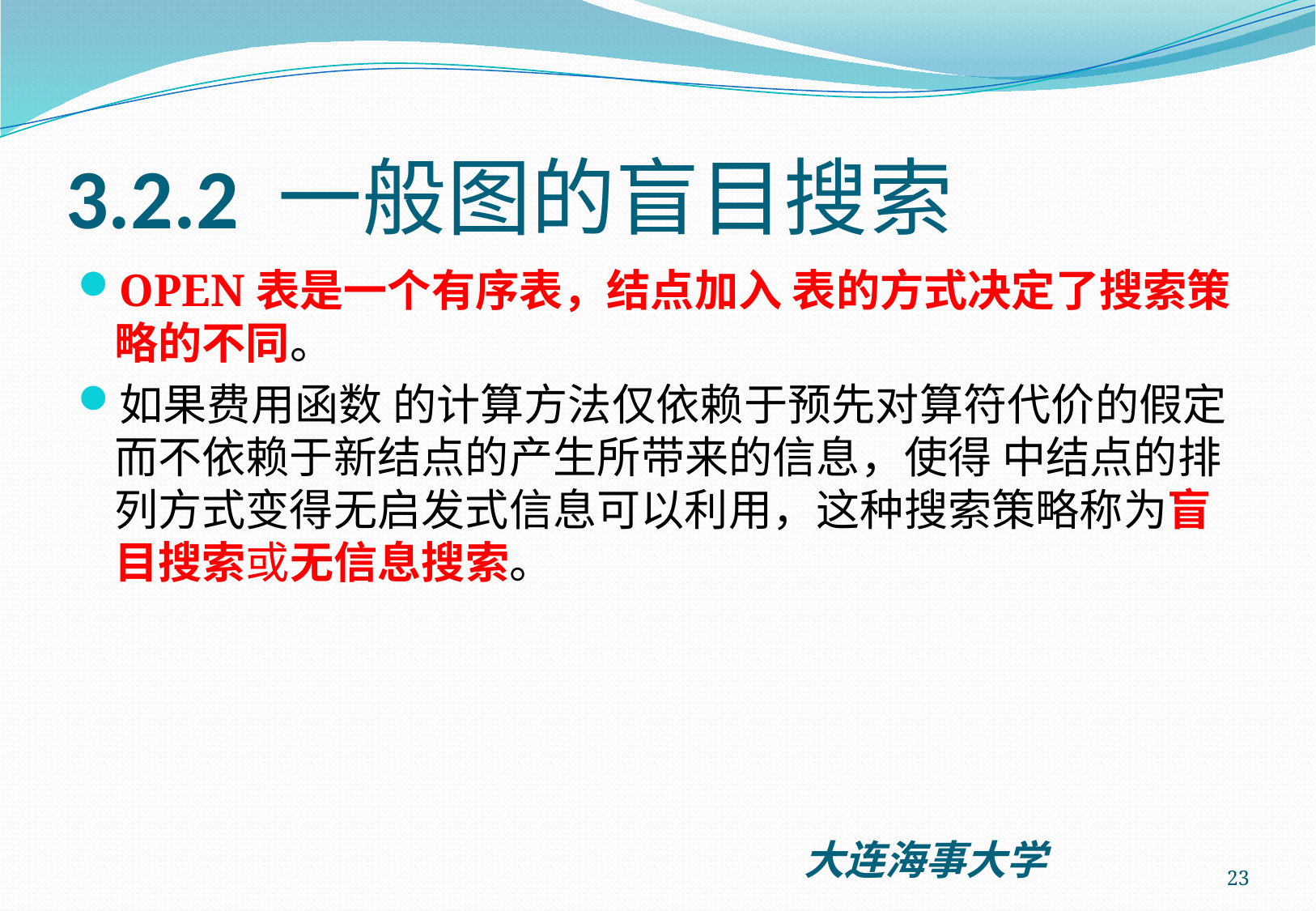

# 3.2.2 一般图的盲目搜索
OPEN表是一个有序表，结点加入 表的方式决定了搜索策略的不同。
如果费用函数 的计算方法仅依赖于预先对算符代价的假定而不依赖于新结点的产生所带来的信息，使得 中结点的排列方式变得无启发式信息可以利用，这种搜索策略称为盲目搜索或无信息搜索。
23